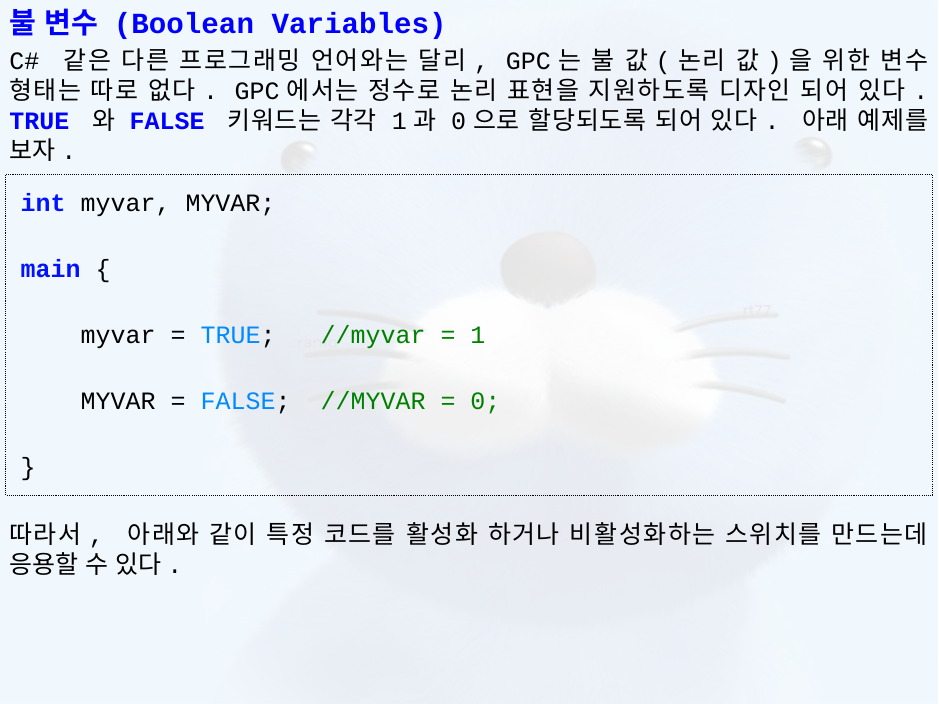

불 변수 (Boolean Variables)
C# 같은 다른 프로그래밍 언어와는 달리, GPC는 불 값(논리 값)을 위한 변수 형태는 따로 없다. GPC에서는 정수로 논리 표현을 지원하도록 디자인 되어 있다. TRUE 와 FALSE 키워드는 각각 1과 0으로 할당되도록 되어 있다. 아래 예제를 보자.

따라서, 아래와 같이 특정 코드를 활성화 하거나 비활성화하는 스위치를 만드는데 응용할 수 있다.

int myvar, MYVAR;

main {

    myvar = TRUE;   //myvar = 1

    MYVAR = FALSE;  //MYVAR = 0;

}